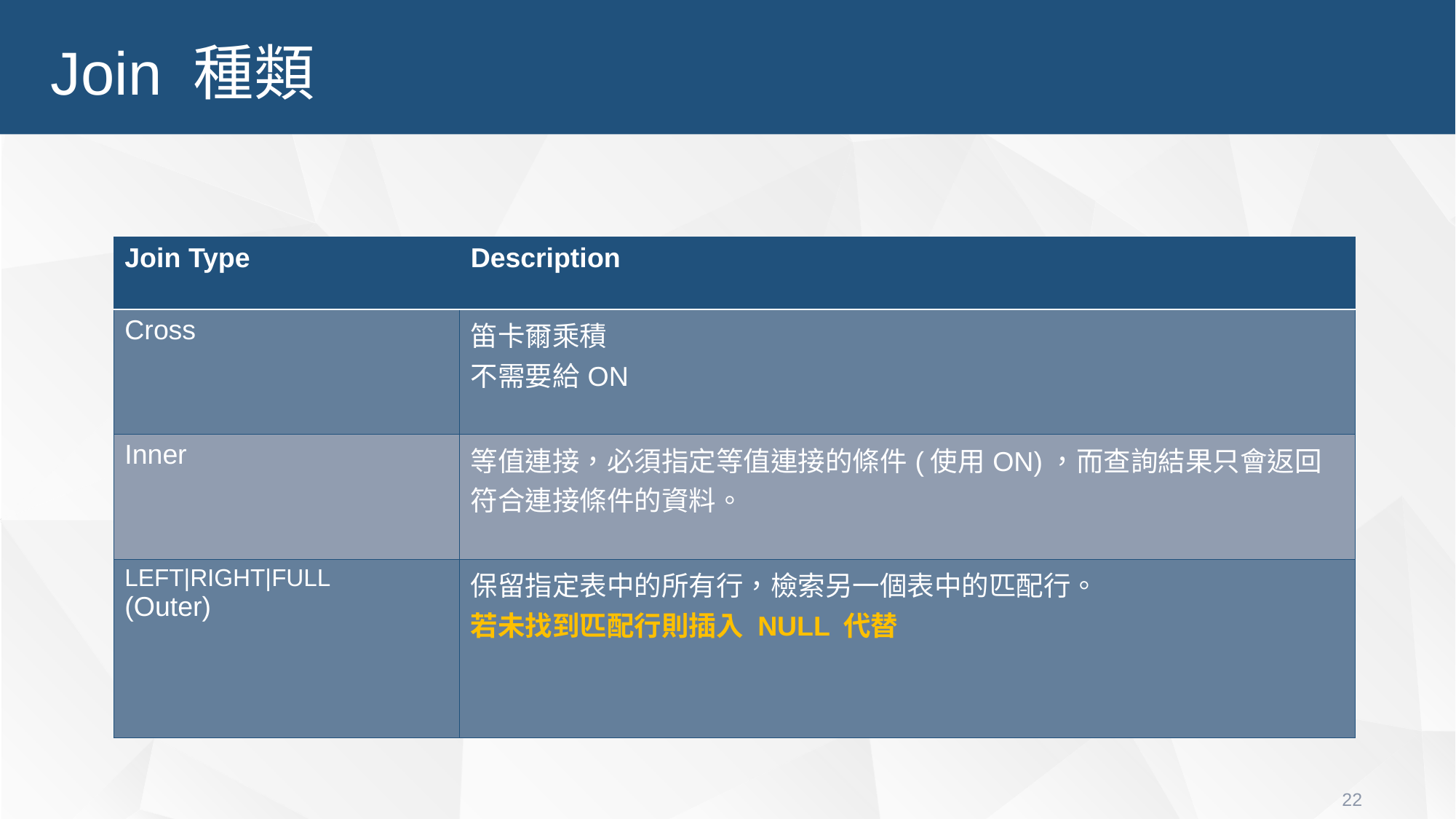

Join 種類
| Join Type | Description |
| --- | --- |
| Cross | 笛卡爾乘積 不需要給ON |
| Inner | 等值連接，必須指定等值連接的條件(使用ON)，而查詢結果只會返回符合連接條件的資料。 |
| LEFT|RIGHT|FULL (Outer) | 保留指定表中的所有行，檢索另一個表中的匹配行。 若未找到匹配行則插入 NULL 代替 |